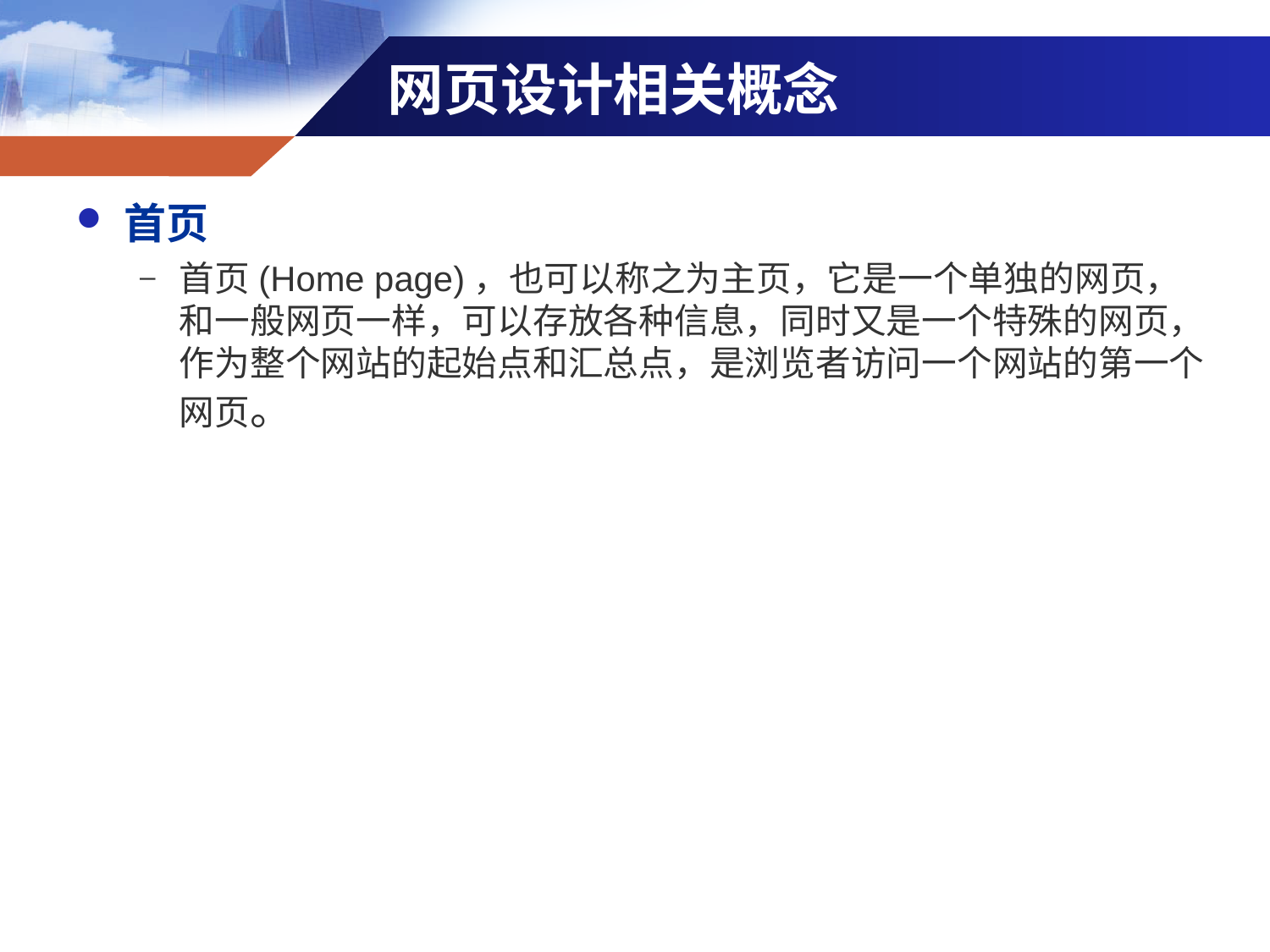

# 网页设计相关概念
首页
首页(Home page)，也可以称之为主页，它是一个单独的网页，和一般网页一样，可以存放各种信息，同时又是一个特殊的网页，作为整个网站的起始点和汇总点，是浏览者访问一个网站的第一个网页。